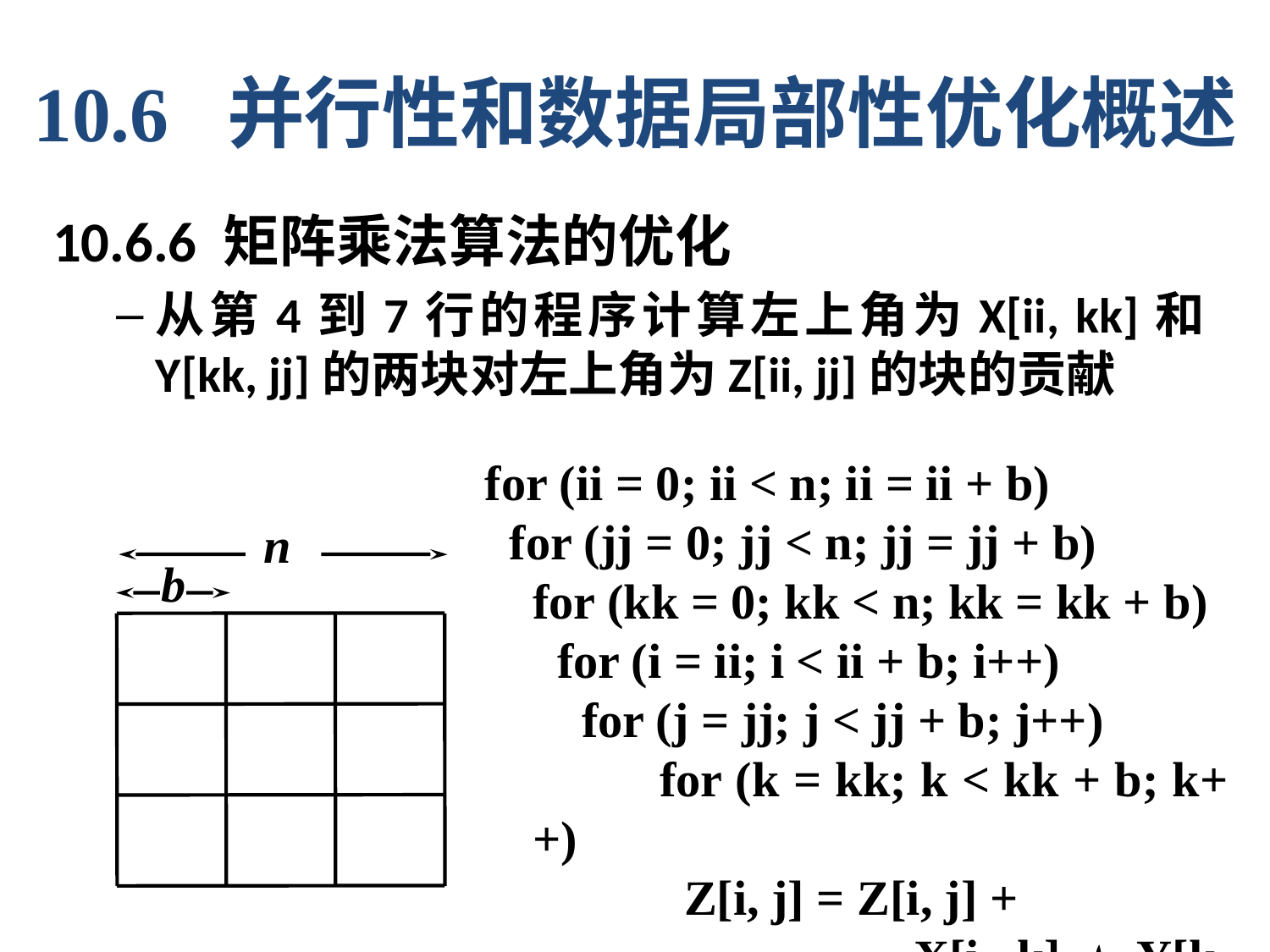

10.6  并行性和数据局部性优化概述
10.6.6 矩阵乘法算法的优化
从第4到7行的程序计算左上角为X[ii, kk]和Y[kk, jj]的两块对左上角为Z[ii, jj]的块的贡献
for (ii = 0; ii < n; ii = ii + b)
  for (jj = 0; jj < n; jj = jj + b)
	for (kk = 0; kk < n; kk = kk + b)
	  for (i = ii; i < ii + b; i++)
	    for (j = jj; j < jj + b; j++)
		for (k = kk; k < kk + b; k++)
		  Z[i, j] = Z[i, j] +
				X[i, k] ∗ Y[k, j];
n
b